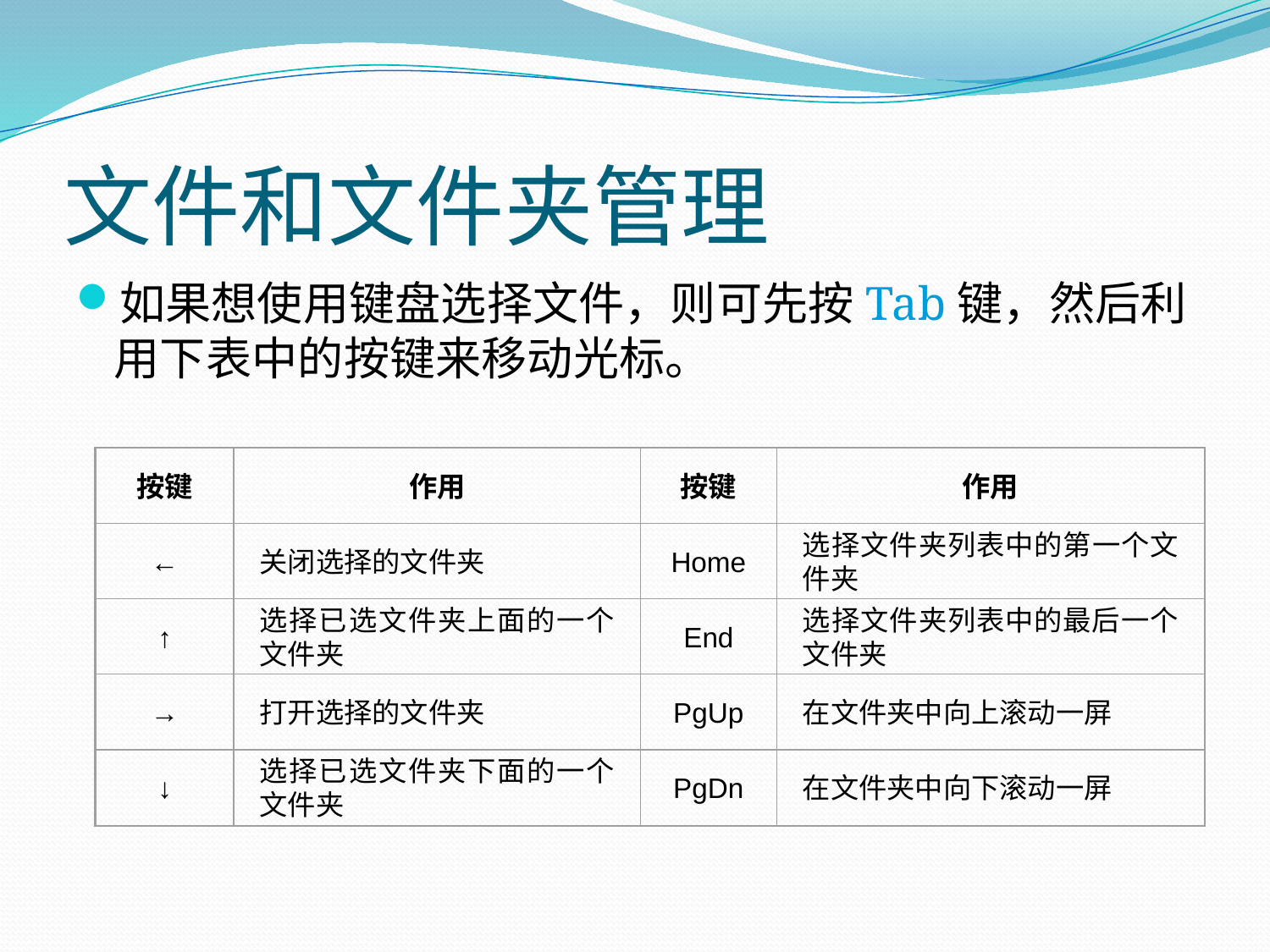

# 文件和文件夹管理
如果想使用键盘选择文件，则可先按Tab键，然后利用下表中的按键来移动光标。

按键

作用

按键

作用

←

关闭选择的文件夹

Home

选择文件夹列表中的第一个文件夹

↑

选择已选文件夹上面的一个文件夹

End

选择文件夹列表中的最后一个文件夹

→

打开选择的文件夹

PgUp

在文件夹中向上滚动一屏

↓

选择已选文件夹下面的一个文件夹

PgDn

在文件夹中向下滚动一屏